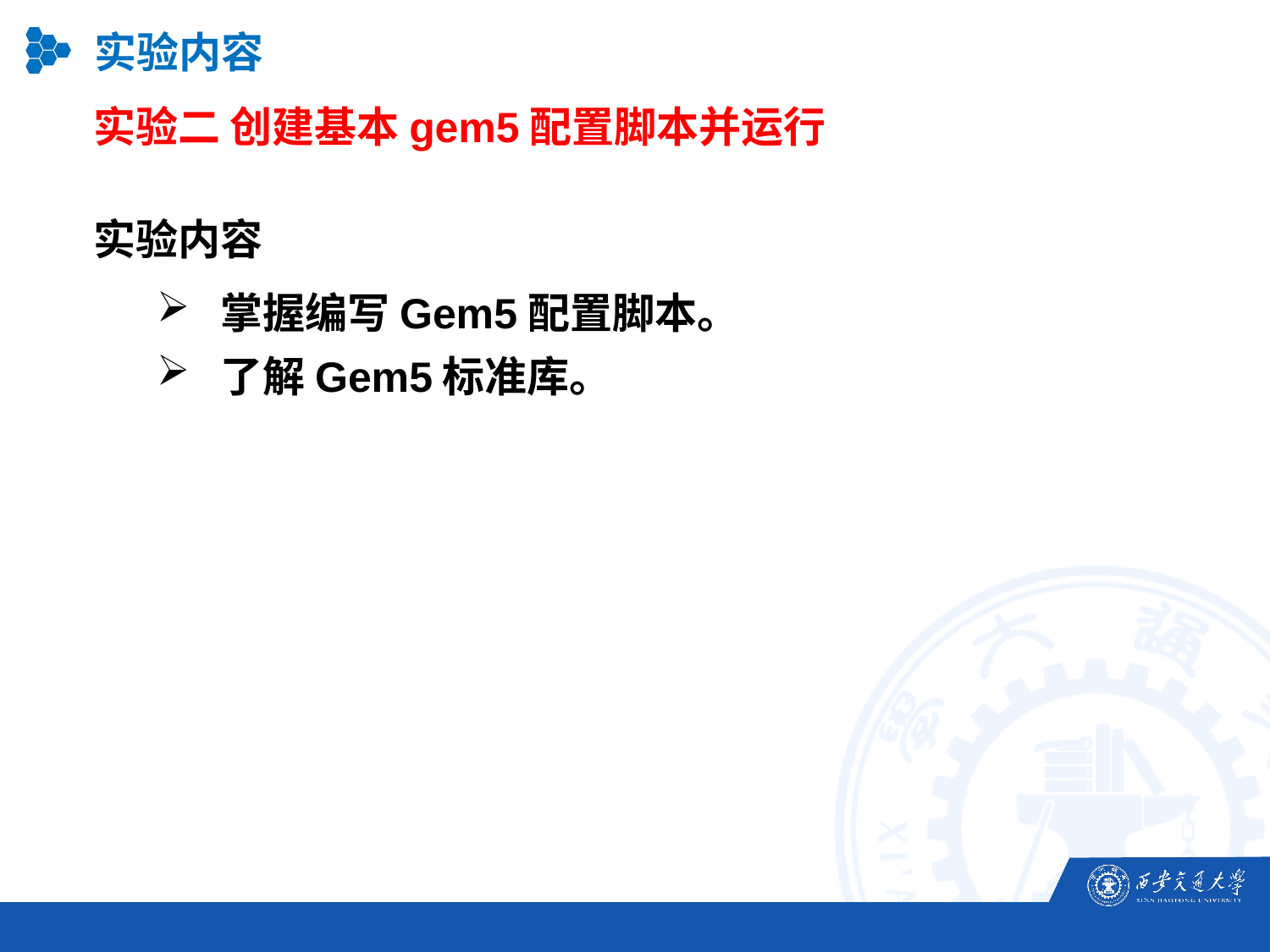

实验内容
实验二 创建基本gem5配置脚本并运行

实验内容
掌握编写Gem5配置脚本。
了解Gem5标准库。